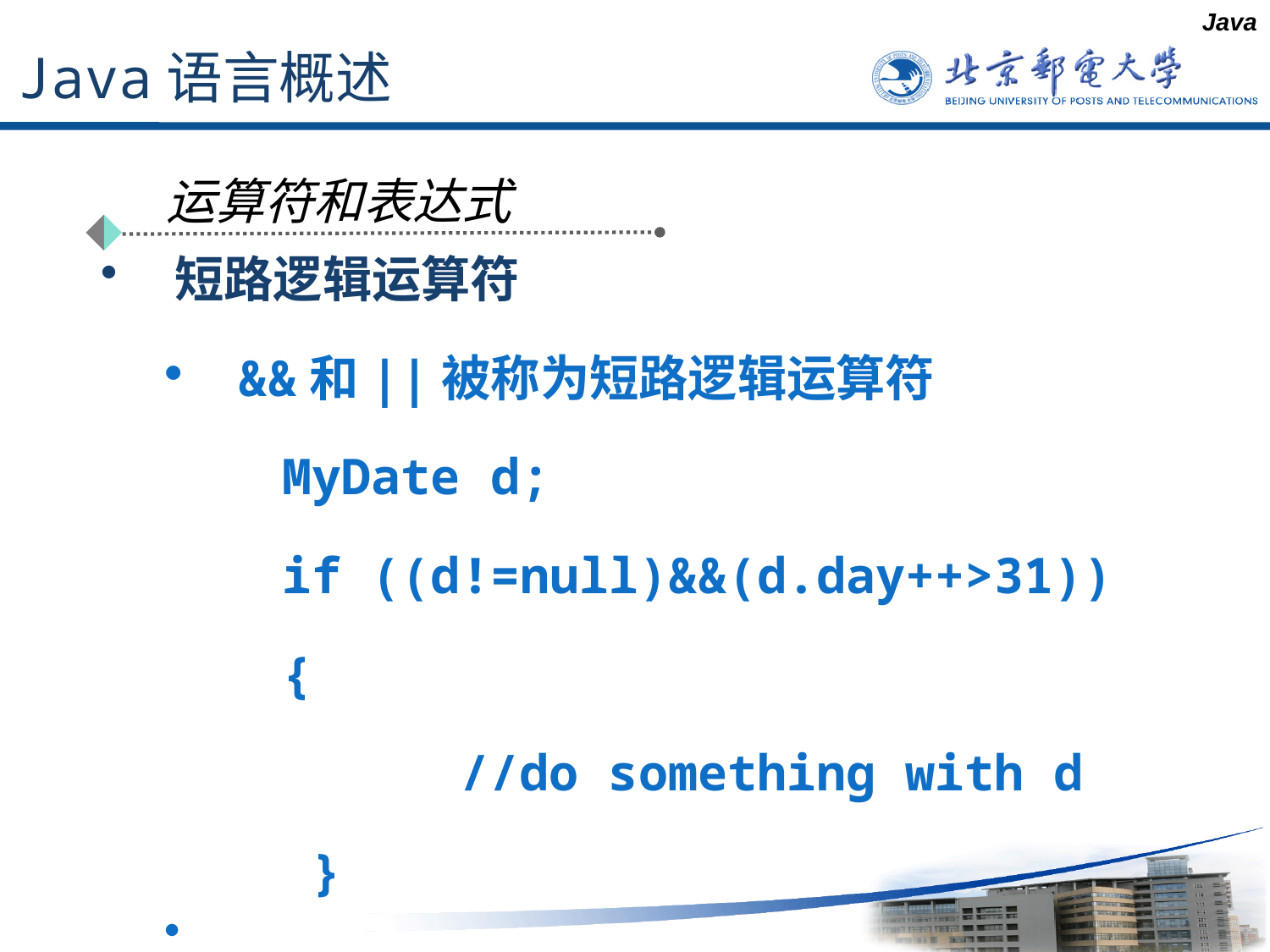

Java
# Java语言概述

运算符和表达式

短路逻辑运算符
&&和||被称为短路逻辑运算符
    MyDate d;
    if ((d!=null)&&(d.day++>31))
    {
          //do something with d
     }